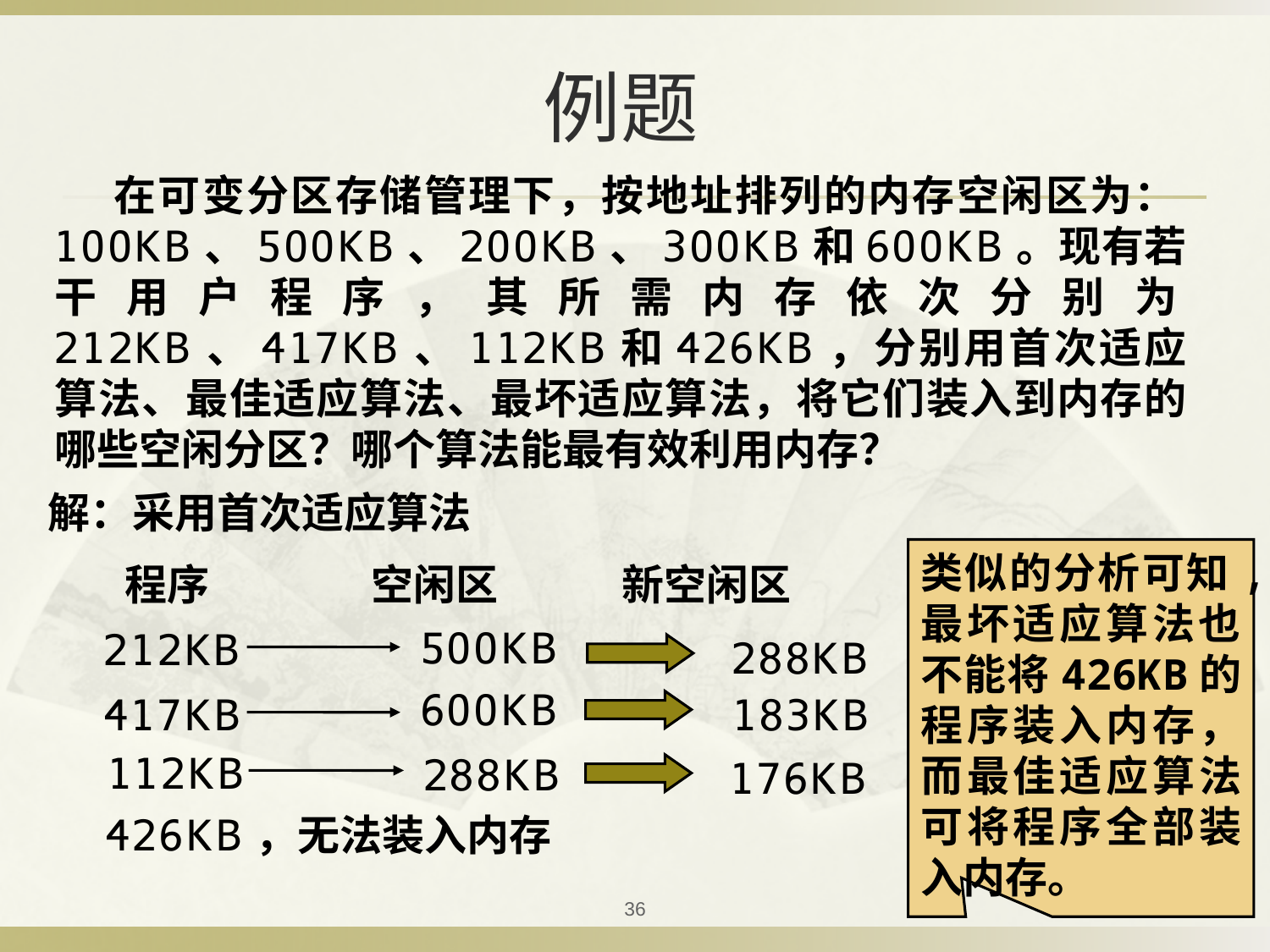

# 例题
    在可变分区存储管理下，按地址排列的内存空闲区为：100KB、500KB、200KB、300KB和600KB。现有若干用户程序，其所需内存依次分别为212KB、417KB、112KB和426KB，分别用首次适应算法、最佳适应算法、最坏适应算法，将它们装入到内存的哪些空闲分区？哪个算法能最有效利用内存？
解：采用首次适应算法
       程序                 空闲区             新空闲区
类似的分析可知,最坏适应算法也不能将426KB的程序装入内存，而最佳适应算法可将程序全部装入内存。
500KB
212KB
288KB

600KB
417KB
183KB

112KB
288KB
176KB

426KB，无法装入内存
36